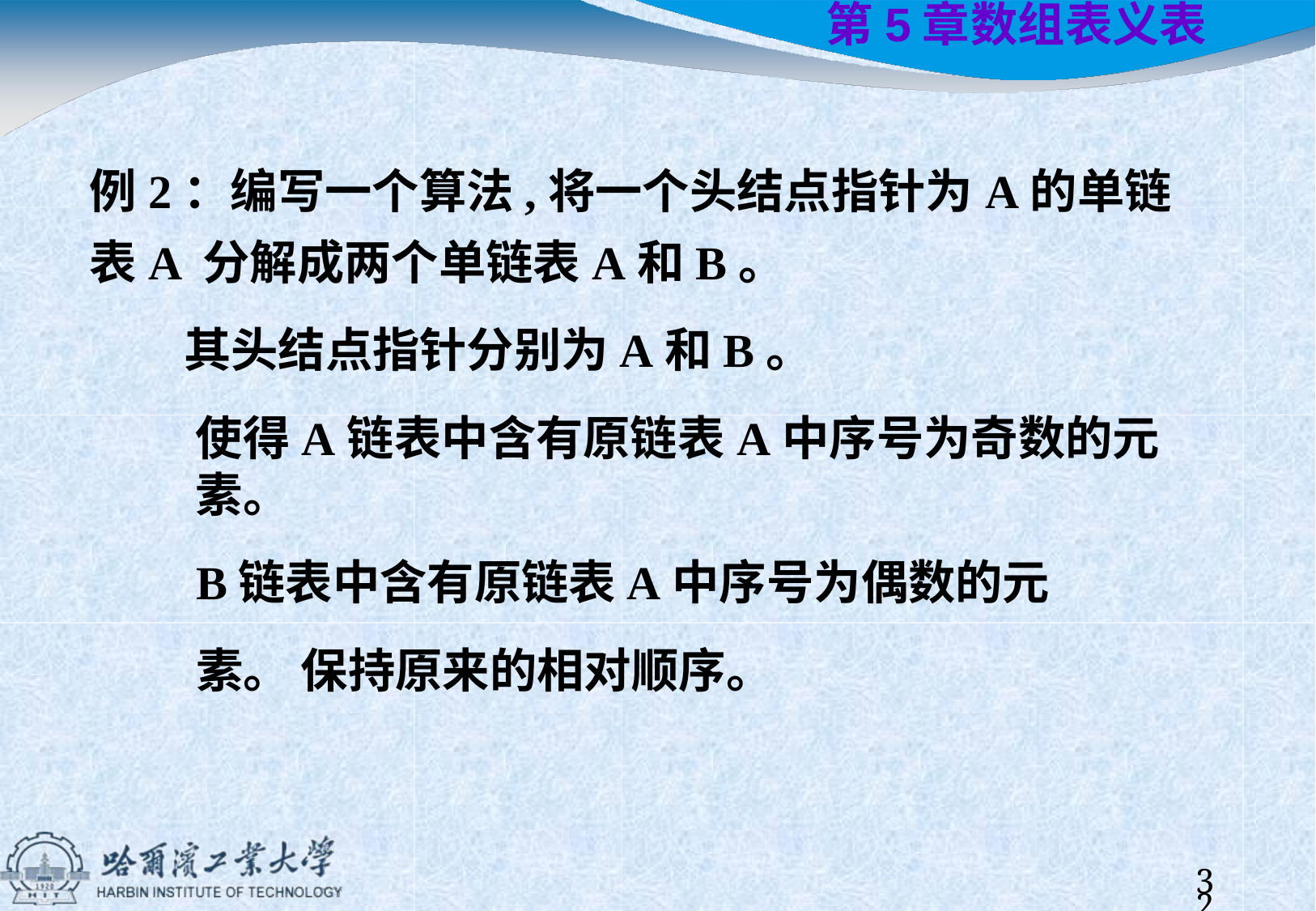

# 第5章	数组表义表

例2：编写一个算法,将一个头结点指针为A的单链表A 分解成两个单链表A和B。
其头结点指针分别为A和B。
使得A链表中含有原链表A中序号为奇数的元素。
B链表中含有原链表A中序号为偶数的元素。 保持原来的相对顺序。

32